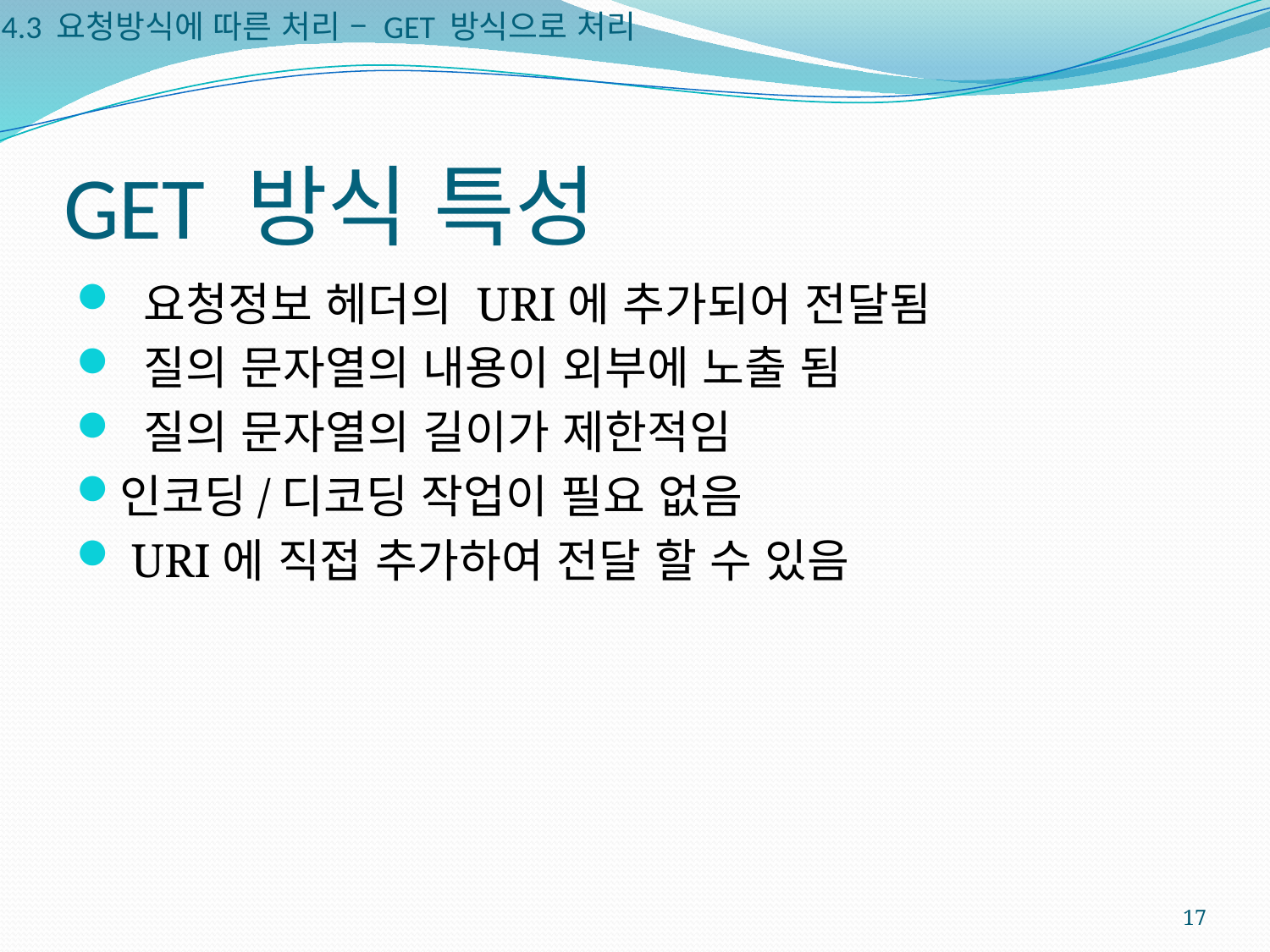

4.3 요청방식에 따른 처리 – GET 방식으로 처리
# GET 방식 특성
 요청정보 헤더의 URI에 추가되어 전달됨
 질의 문자열의 내용이 외부에 노출 됨
 질의 문자열의 길이가 제한적임
인코딩/디코딩 작업이 필요 없음
 URI에 직접 추가하여 전달 할 수 있음
17